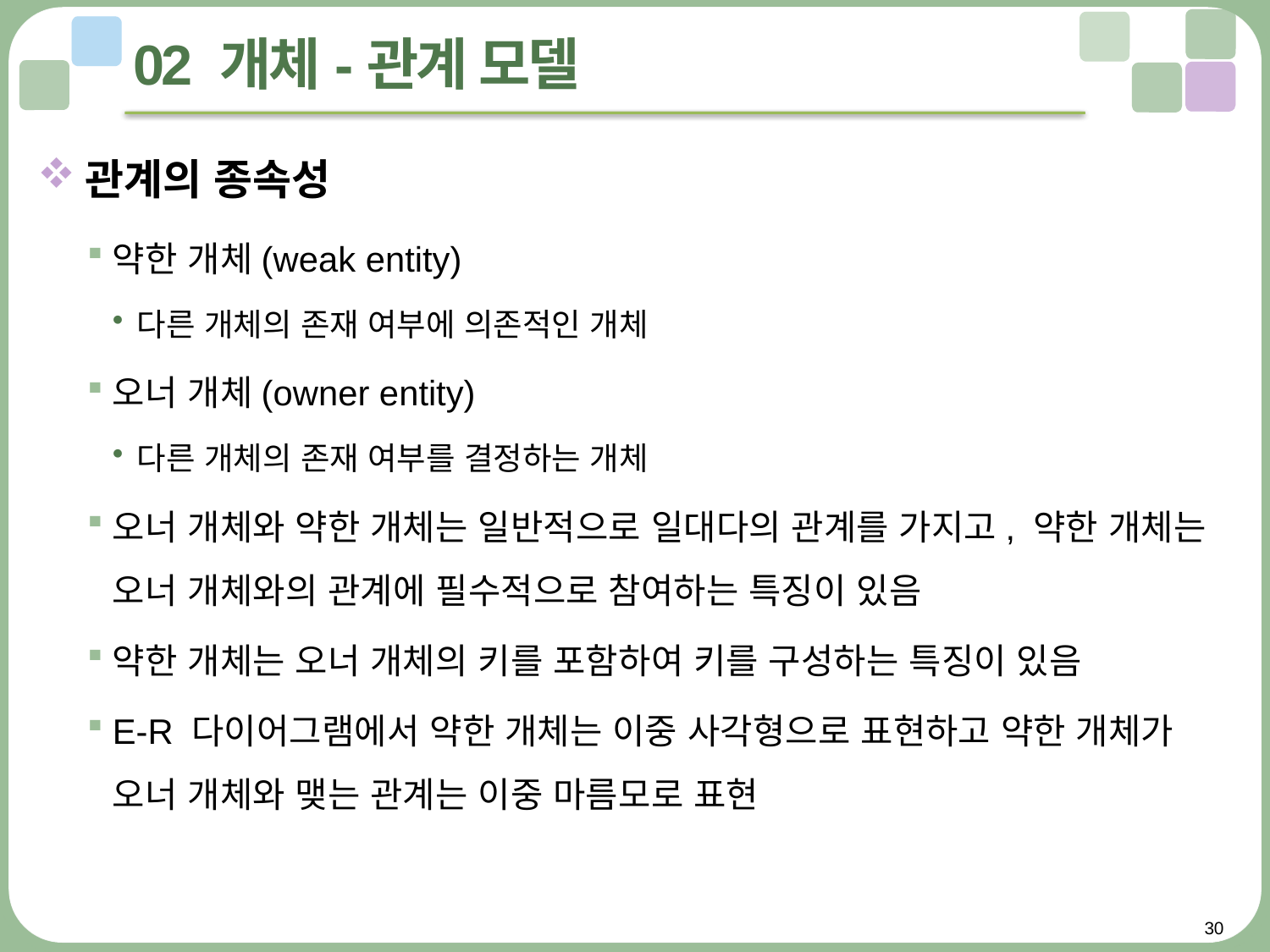

# 02 개체-관계 모델
관계의 종속성
약한 개체(weak entity)
다른 개체의 존재 여부에 의존적인 개체
오너 개체(owner entity)
다른 개체의 존재 여부를 결정하는 개체
오너 개체와 약한 개체는 일반적으로 일대다의 관계를 가지고, 약한 개체는 오너 개체와의 관계에 필수적으로 참여하는 특징이 있음
약한 개체는 오너 개체의 키를 포함하여 키를 구성하는 특징이 있음
E-R 다이어그램에서 약한 개체는 이중 사각형으로 표현하고 약한 개체가 오너 개체와 맺는 관계는 이중 마름모로 표현